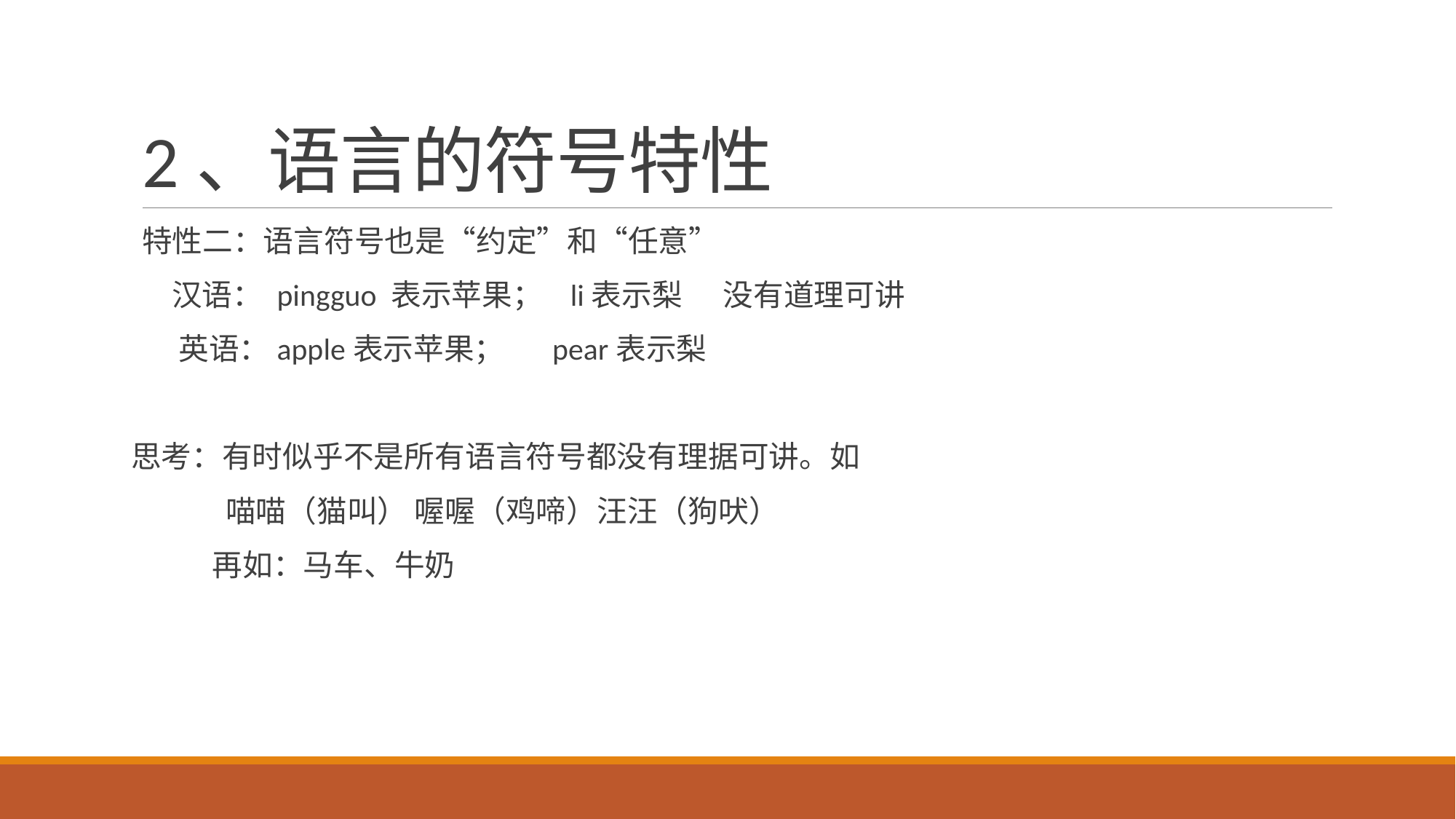

# 2、语言的符号特性
特性二：语言符号也是“约定”和“任意”
     汉语： pingguo 表示苹果；   li表示梨      没有道理可讲
      英语：apple表示苹果；      pear表示梨

思考：有时似乎不是所有语言符号都没有理据可讲。如
             喵喵（猫叫） 喔喔（鸡啼）汪汪（狗吠）
           再如：马车、牛奶